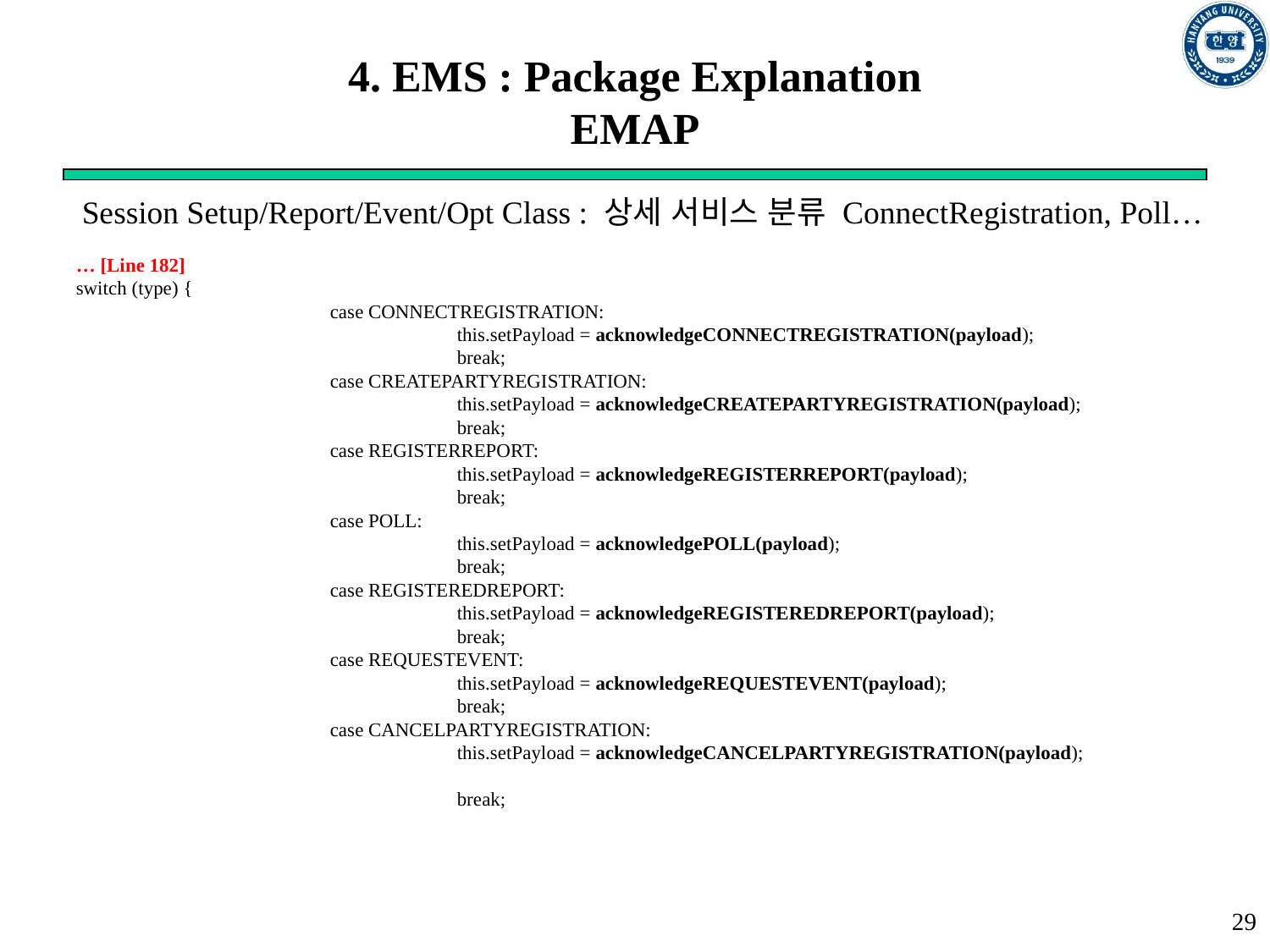

# 4. EMS : Package Explanation EMAP
Session Setup/Report/Event/Opt Class : 상세 서비스 분류 ConnectRegistration, Poll…
… [Line 182]
switch (type) {
		case CONNECTREGISTRATION:
			this.setPayload = acknowledgeCONNECTREGISTRATION(payload);
			break;
		case CREATEPARTYREGISTRATION:
			this.setPayload = acknowledgeCREATEPARTYREGISTRATION(payload);
			break;
		case REGISTERREPORT:
			this.setPayload = acknowledgeREGISTERREPORT(payload);
			break;
		case POLL:
			this.setPayload = acknowledgePOLL(payload);
			break;
		case REGISTEREDREPORT:
			this.setPayload = acknowledgeREGISTEREDREPORT(payload);
			break;
		case REQUESTEVENT:
			this.setPayload = acknowledgeREQUESTEVENT(payload);
			break;
		case CANCELPARTYREGISTRATION:
			this.setPayload = acknowledgeCANCELPARTYREGISTRATION(payload);

			break;
29